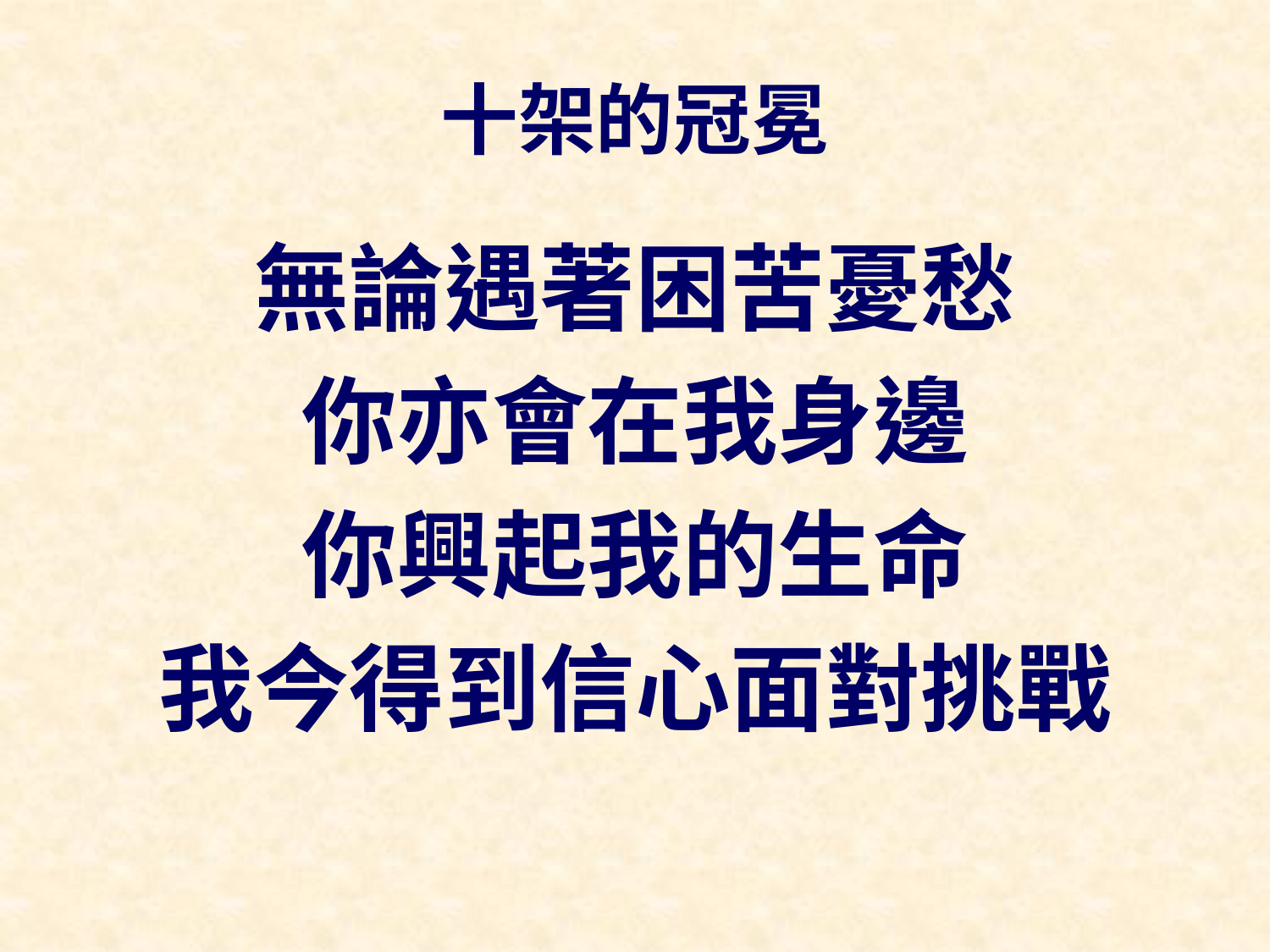

# 十架的冠冕
無論遇著困苦憂愁
你亦會在我身邊
你興起我的生命
我今得到信心面對挑戰